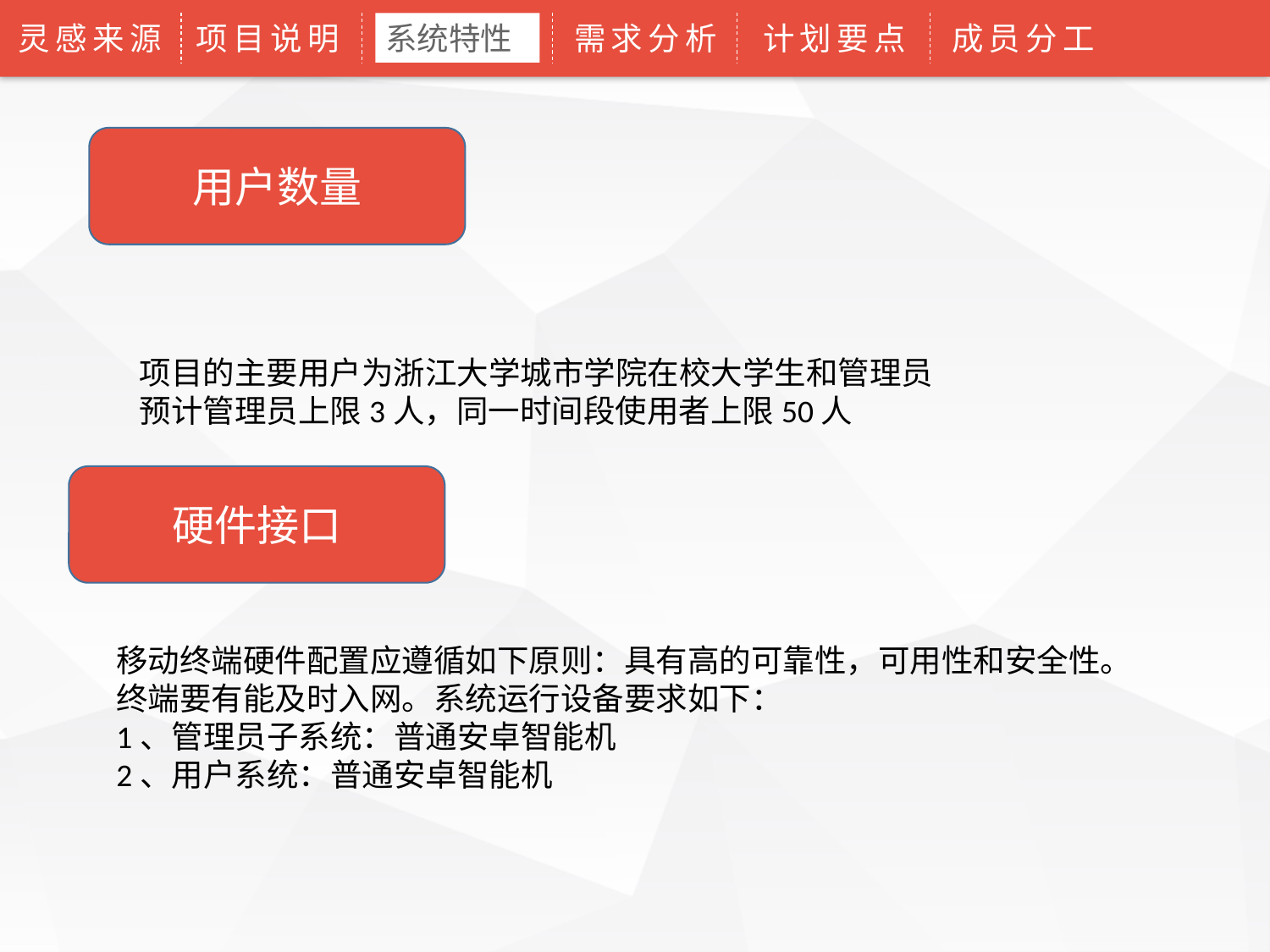

灵感来源
项目说明
系统特性
需求分析
计划要点
成员分工

用户数量
项目的主要用户为浙江大学城市学院在校大学生和管理员
预计管理员上限3人，同一时间段使用者上限50人
硬件接口
移动终端硬件配置应遵循如下原则：具有高的可靠性，可用性和安全性。
终端要有能及时入网。系统运行设备要求如下：
1、管理员子系统：普通安卓智能机
2、用户系统：普通安卓智能机